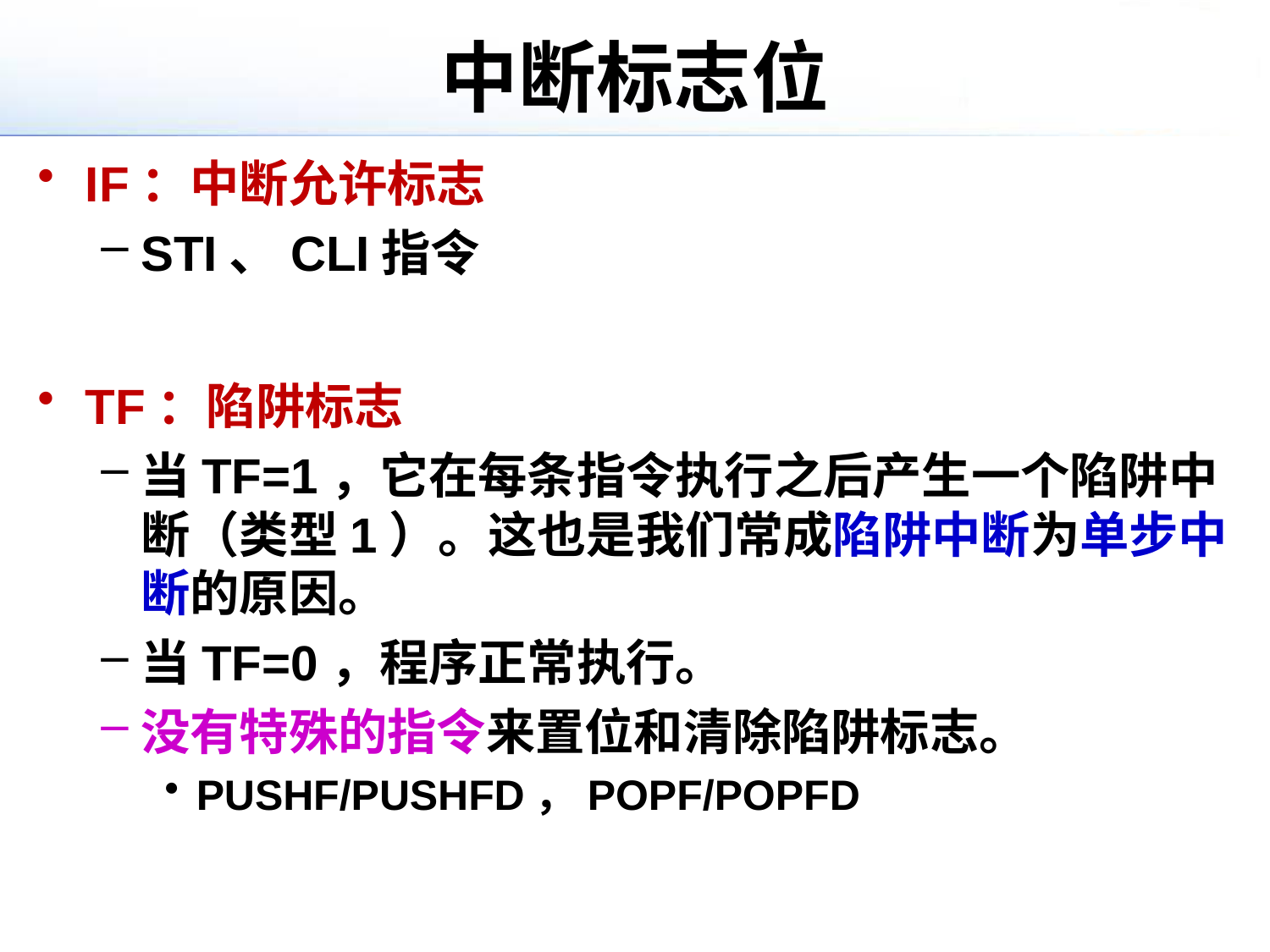

# 中断标志位
IF：中断允许标志
STI、CLI指令

TF：陷阱标志
当TF=1，它在每条指令执行之后产生一个陷阱中断（类型1）。这也是我们常成陷阱中断为单步中断的原因。
当TF=0，程序正常执行。
没有特殊的指令来置位和清除陷阱标志。
PUSHF/PUSHFD，POPF/POPFD